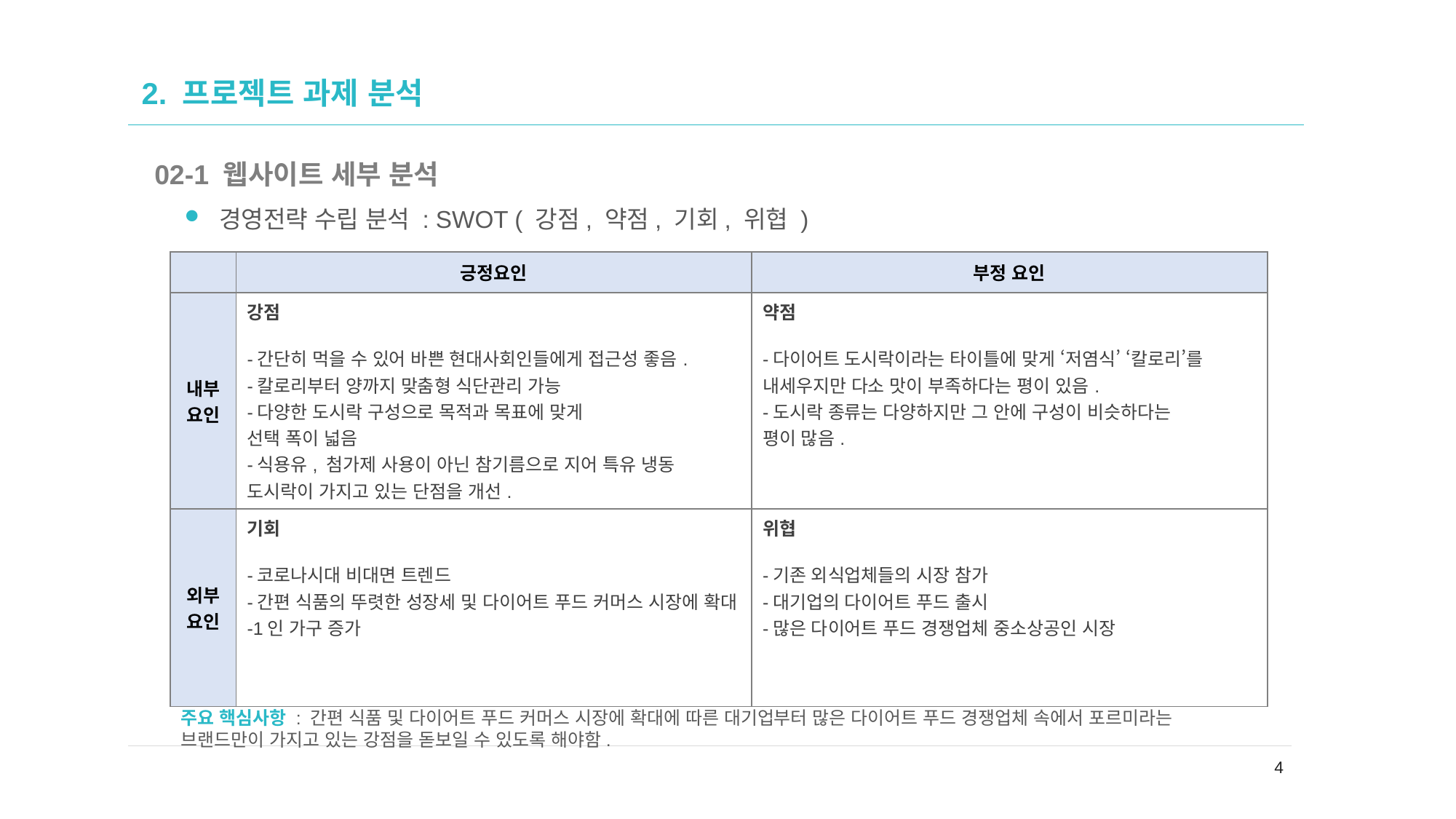

# 2. 프로젝트 과제 분석
02-1 웹사이트 세부 분석
경영전략 수립 분석 : SWOT ( 강점, 약점, 기회, 위협 )

|  | 긍정요인 | 부정 요인 |
| --- | --- | --- |
| 내부요인 | 강점 -간단히 먹을 수 있어 바쁜 현대사회인들에게 접근성 좋음. -칼로리부터 양까지 맞춤형 식단관리 가능 -다양한 도시락 구성으로 목적과 목표에 맞게 선택 폭이 넓음 -식용유, 첨가제 사용이 아닌 참기름으로 지어 특유 냉동 도시락이 가지고 있는 단점을 개선. | 약점 -다이어트 도시락이라는 타이틀에 맞게 ‘저염식’ ‘칼로리’를 내세우지만 다소 맛이 부족하다는 평이 있음. -도시락 종류는 다양하지만 그 안에 구성이 비슷하다는 평이 많음. |
| 외부요인 | 기회 -코로나시대 비대면 트렌드 -간편 식품의 뚜렷한 성장세 및 다이어트 푸드 커머스 시장에 확대 -1인 가구 증가 | 위협 -기존 외식업체들의 시장 참가 -대기업의 다이어트 푸드 출시 -많은 다이어트 푸드 경쟁업체 중소상공인 시장 |
주요 핵심사항 : 간편 식품 및 다이어트 푸드 커머스 시장에 확대에 따른 대기업부터 많은 다이어트 푸드 경쟁업체 속에서 포르미라는 브랜드만이 가지고 있는 강점을 돋보일 수 있도록 해야함.
4